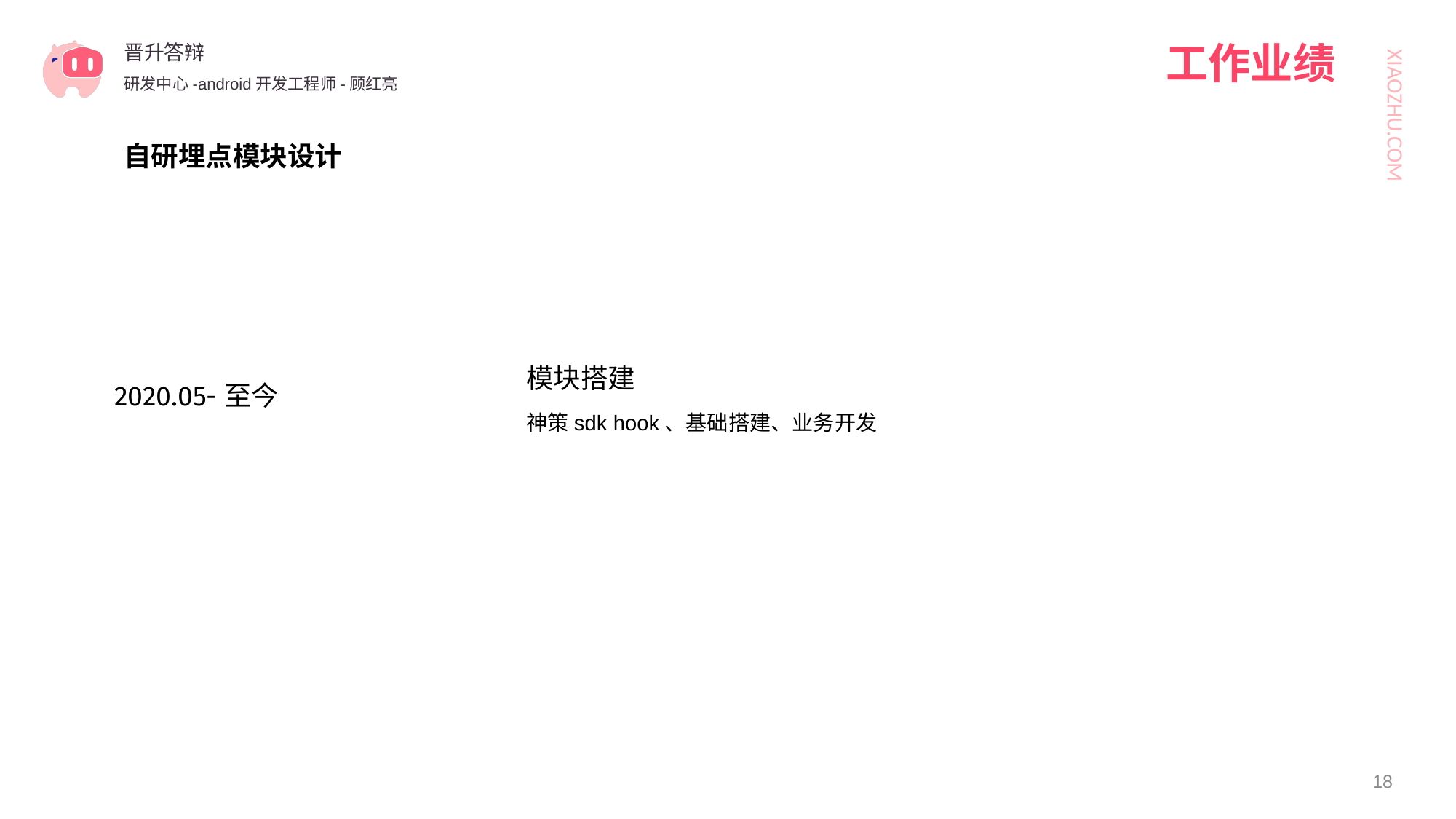

工作业绩
晋升答辩

研发中心-android开发工程师-顾红亮

自研埋点模块设计
模块搭建
神策sdk hook、基础搭建、业务开发
2020.05-至今
18